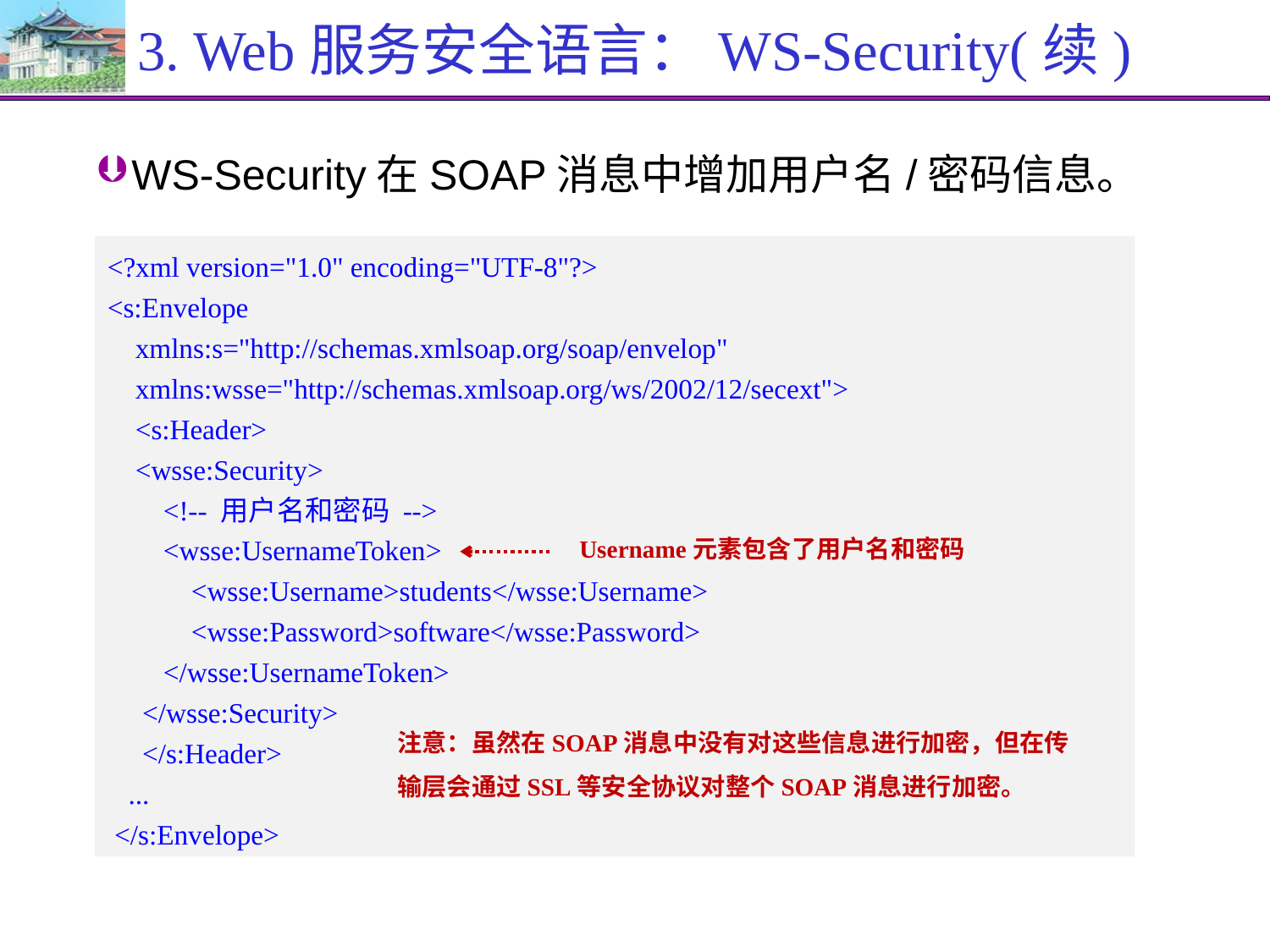

# 3. Web服务安全语言：WS-Security(续)
WS-Security在SOAP消息中增加用户名/密码信息。

<?xml version="1.0" encoding="UTF-8"?>
<s:Envelope
    xmlns:s="http://schemas.xmlsoap.org/soap/envelop"
    xmlns:wsse="http://schemas.xmlsoap.org/ws/2002/12/secext">
    <s:Header>
    <wsse:Security>
        <!-- 用户名和密码 -->
        <wsse:UsernameToken>
            <wsse:Username>students</wsse:Username>
            <wsse:Password>software</wsse:Password>
        </wsse:UsernameToken>
     </wsse:Security>
     </s:Header>
   ...
 </s:Envelope>
Username元素包含了用户名和密码
注意：虽然在SOAP消息中没有对这些信息进行加密，但在传输层会通过SSL等安全协议对整个SOAP消息进行加密。